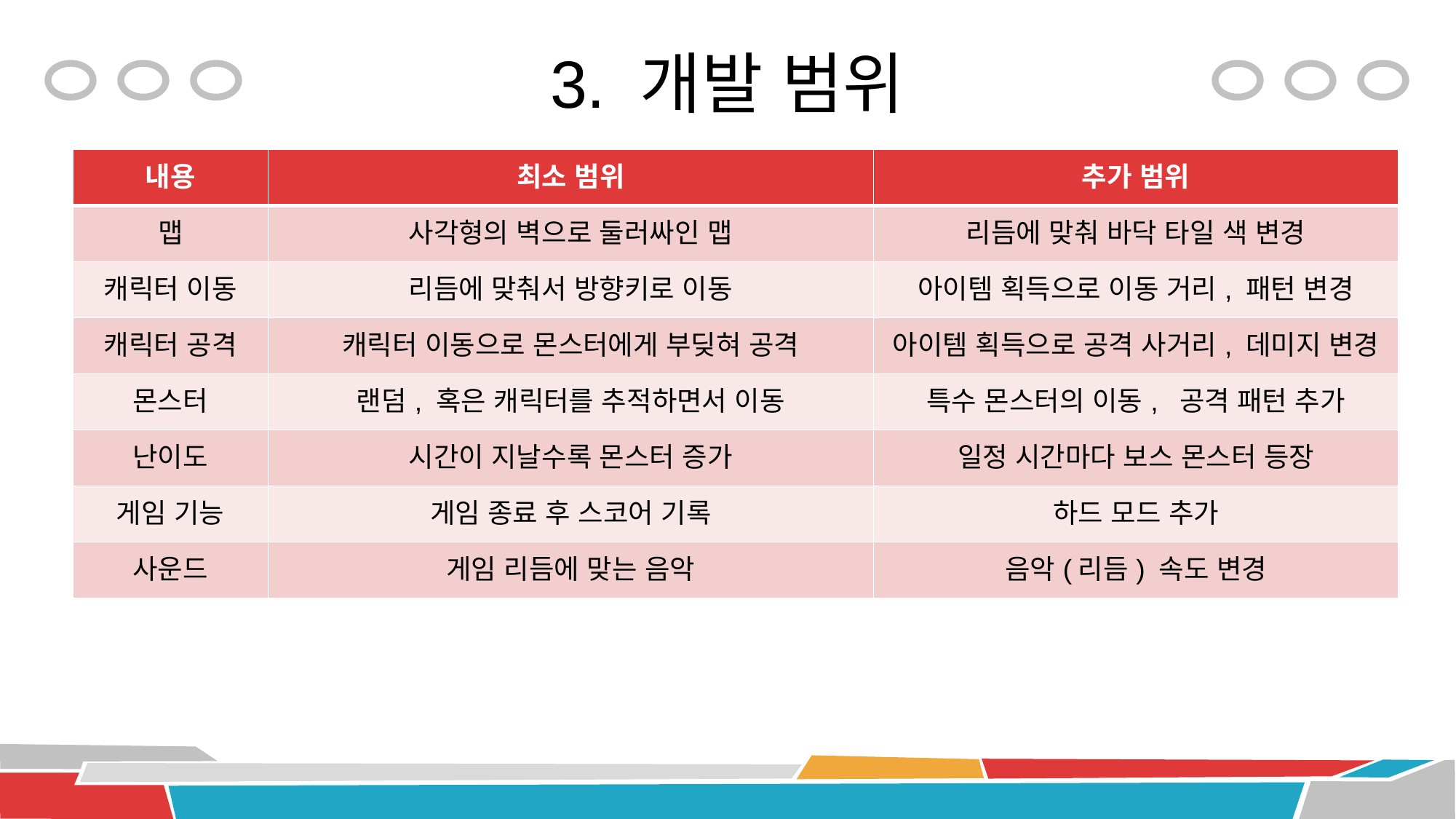

# 3. 개발 범위
| 내용 | 최소 범위 | 추가 범위 |
| --- | --- | --- |
| 맵 | 사각형의 벽으로 둘러싸인 맵 | 리듬에 맞춰 바닥 타일 색 변경 |
| 캐릭터 이동 | 리듬에 맞춰서 방향키로 이동 | 아이템 획득으로 이동 거리, 패턴 변경 |
| 캐릭터 공격 | 캐릭터 이동으로 몬스터에게 부딪혀 공격 | 아이템 획득으로 공격 사거리, 데미지 변경 |
| 몬스터 | 랜덤, 혹은 캐릭터를 추적하면서 이동 | 특수 몬스터의 이동, 공격 패턴 추가 |
| 난이도 | 시간이 지날수록 몬스터 증가 | 일정 시간마다 보스 몬스터 등장 |
| 게임 기능 | 게임 종료 후 스코어 기록 | 하드 모드 추가 |
| 사운드 | 게임 리듬에 맞는 음악 | 음악(리듬) 속도 변경 |